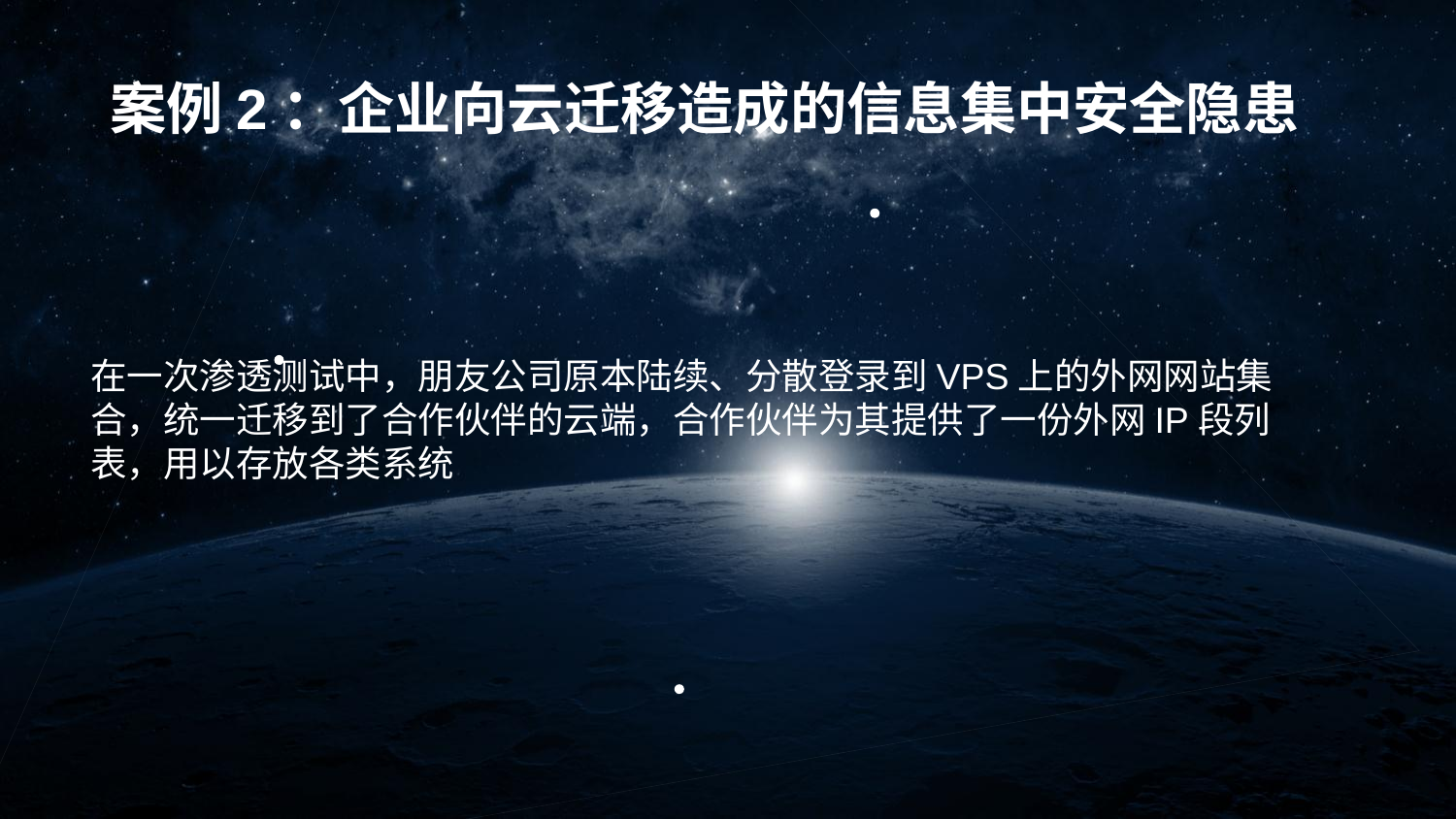

案例2：企业向云迁移造成的信息集中安全隐患

在一次渗透测试中，朋友公司原本陆续、分散登录到VPS上的外网网站集合，统一迁移到了合作伙伴的云端，合作伙伴为其提供了一份外网IP段列表，用以存放各类系统